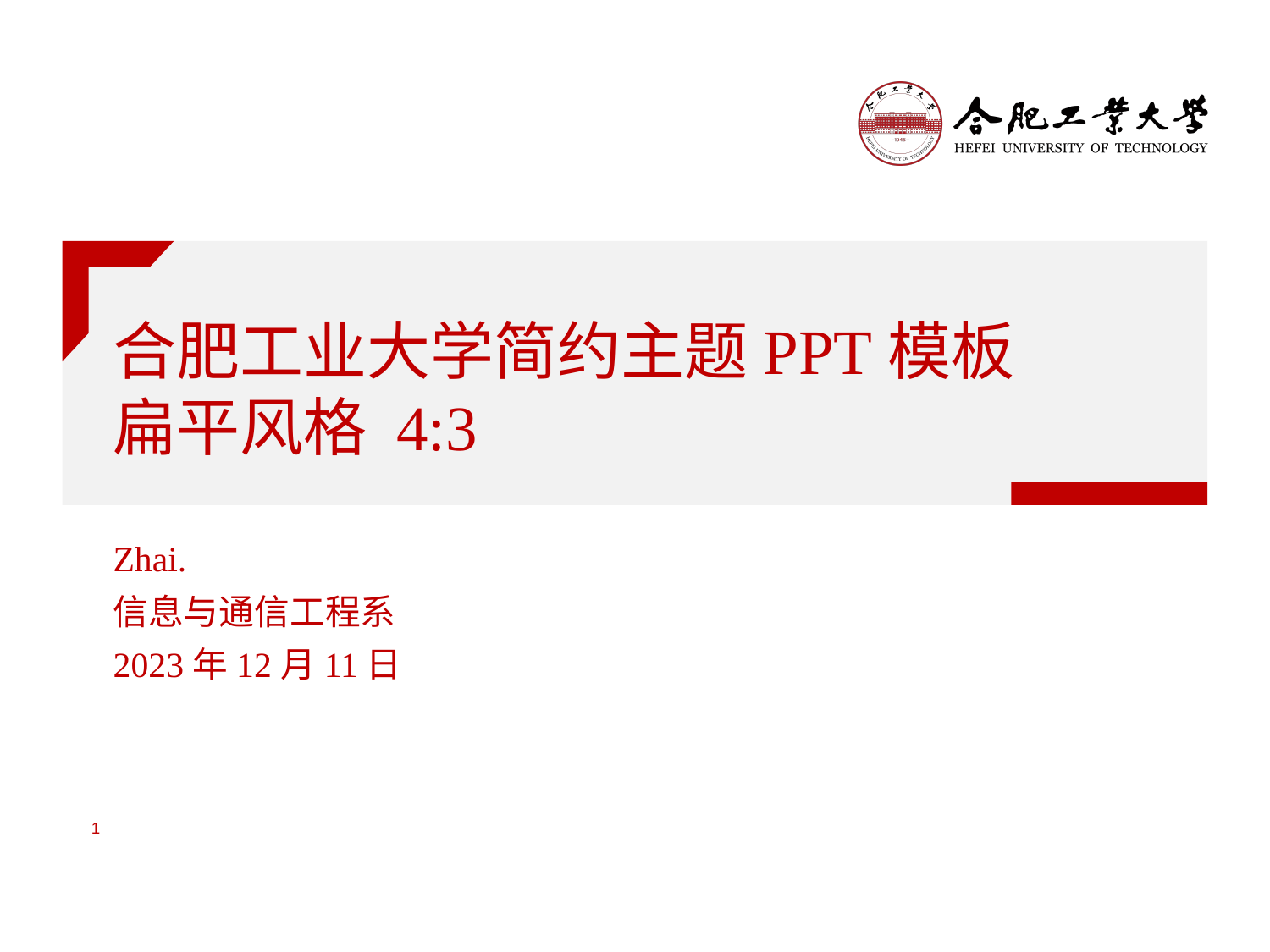

# 合肥工业大学简约主题PPT模板 扁平风格 4:3
Zhai.
信息与通信工程系
2023年12月11日
1